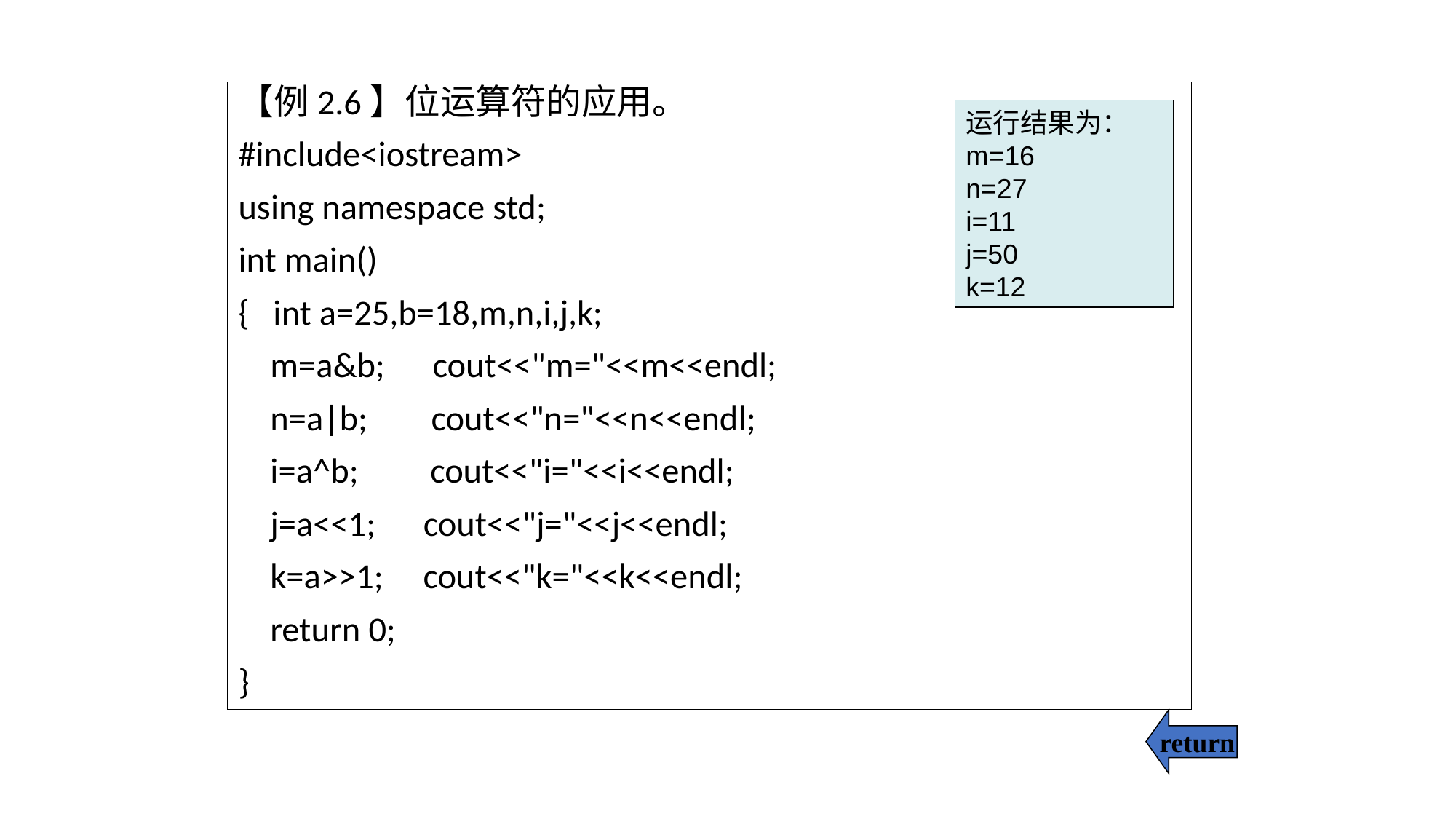

【例2.6】位运算符的应用。
#include<iostream>
using namespace std;
int main()
{   int a=25,b=18,m,n,i,j,k;
    m=a&b;      cout<<"m="<<m<<endl;
    n=a|b;        cout<<"n="<<n<<endl;
    i=a^b;         cout<<"i="<<i<<endl;
    j=a<<1;      cout<<"j="<<j<<endl;
    k=a>>1;     cout<<"k="<<k<<endl;
    return 0;
}
运行结果为：
m=16
n=27
i=11
j=50
k=12
return